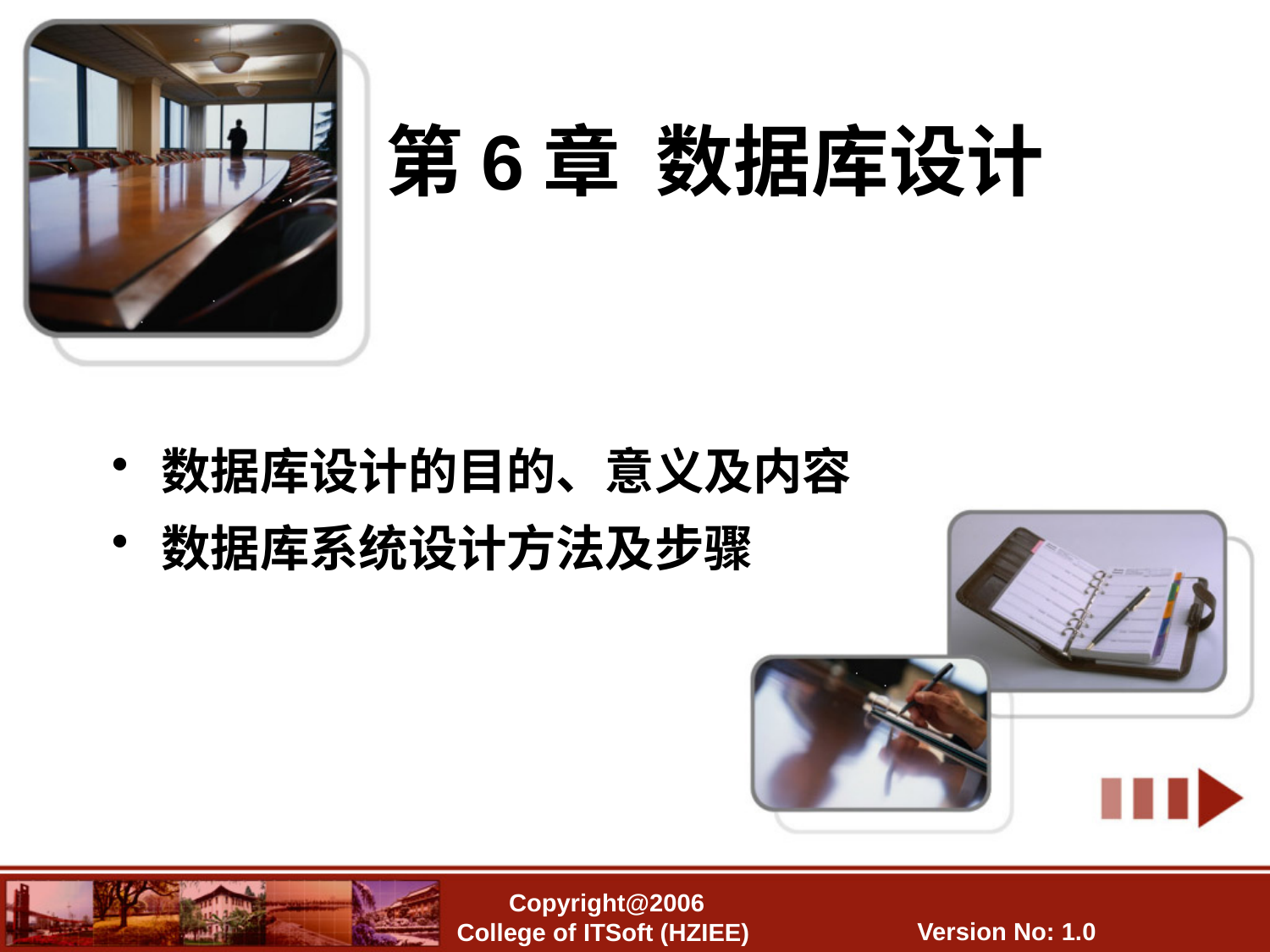

第6章  数据库设计
数据库设计的目的、意义及内容
数据库系统设计方法及步骤